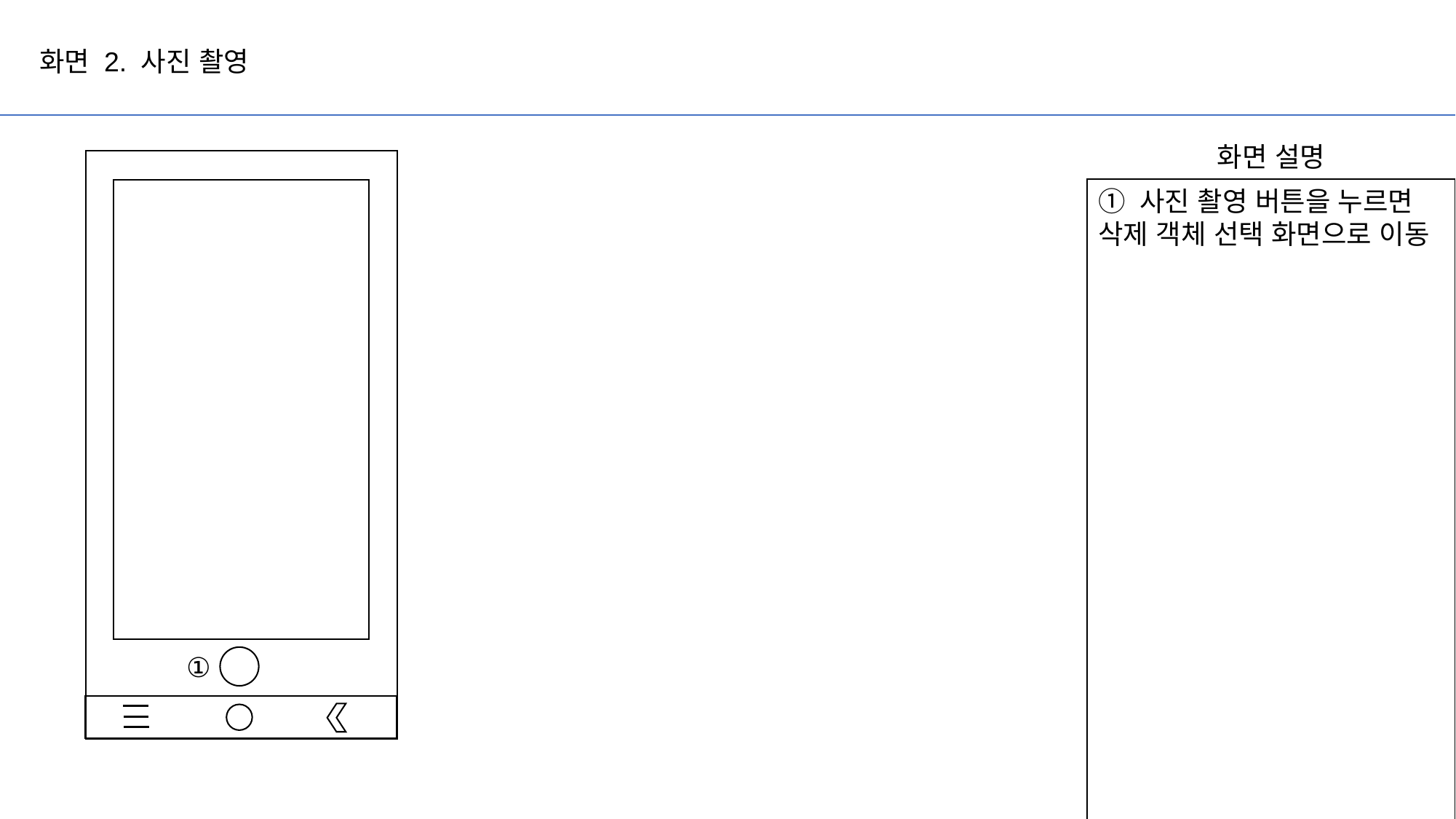

화면 2. 사진 촬영
화면 설명

① 사진 촬영 버튼을 누르면 삭제 객체 선택 화면으로 이동

①